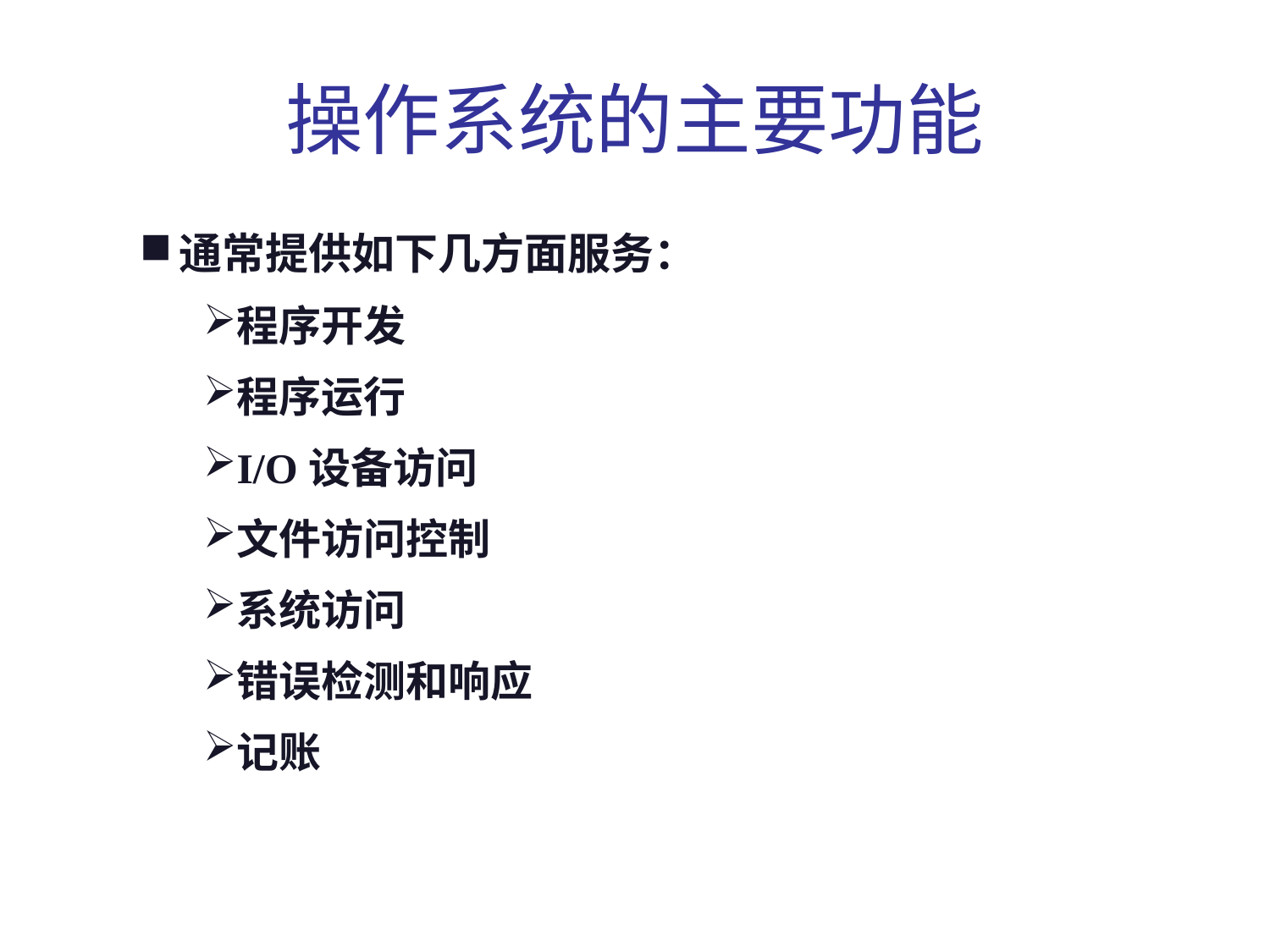

# 操作系统的主要功能
通常提供如下几方面服务：
程序开发
程序运行
I/O设备访问
文件访问控制
系统访问
错误检测和响应
记账